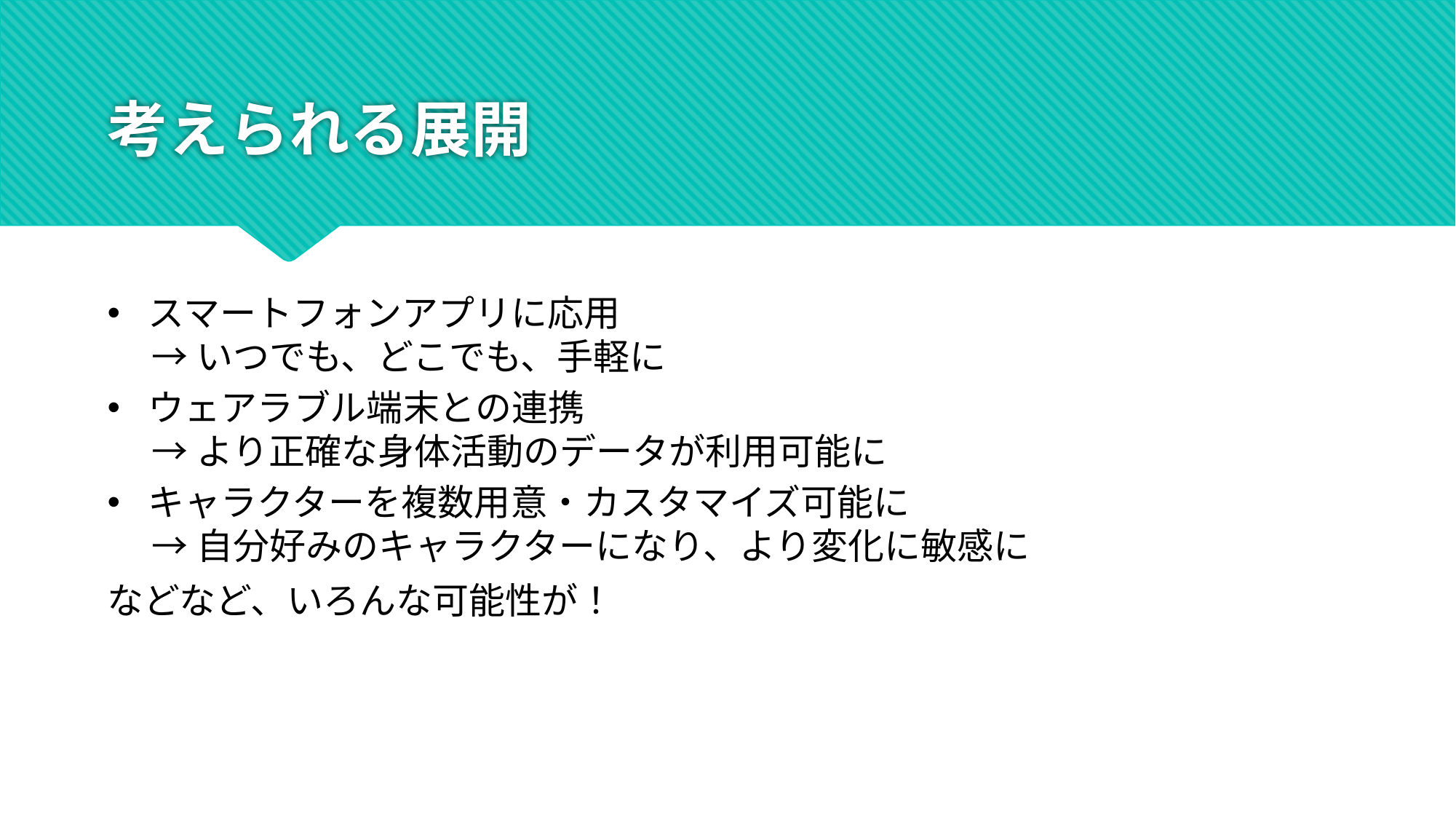

# 考えられる展開
スマートフォンアプリに応用
　 → いつでも、どこでも、手軽に

ウェアラブル端末との連携
　 → より正確な身体活動のデータが利用可能に

キャラクターを複数用意・カスタマイズ可能に
　 → 自分好みのキャラクターになり、より変化に敏感に

などなど、いろんな可能性が！